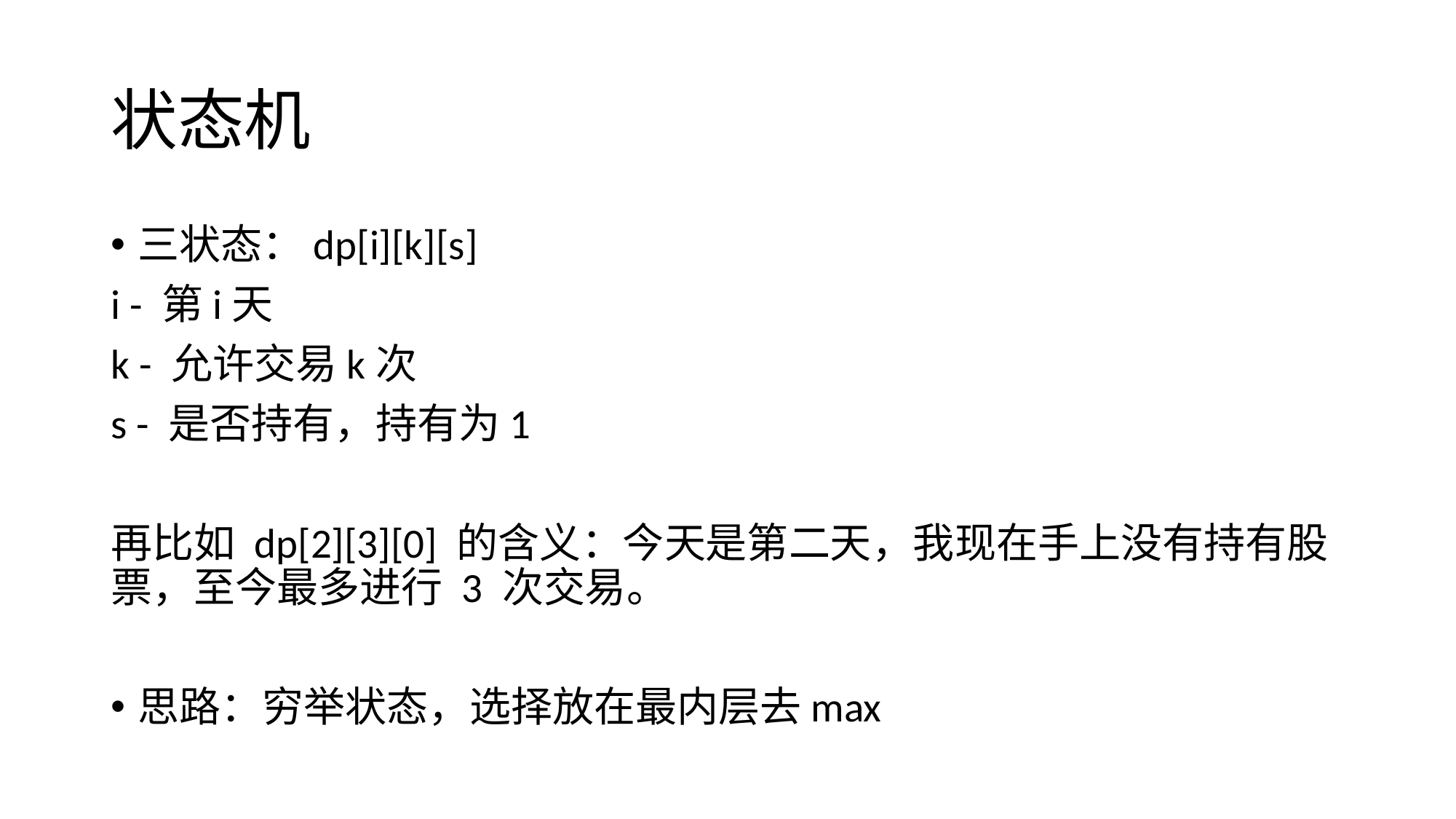

# 状态机
三状态：dp[i][k][s]
i - 第i天
k - 允许交易k次
s - 是否持有，持有为1

再比如 dp[2][3][0] 的含义：今天是第二天，我现在手上没有持有股票，至今最多进行 3 次交易。

思路：穷举状态，选择放在最内层去max